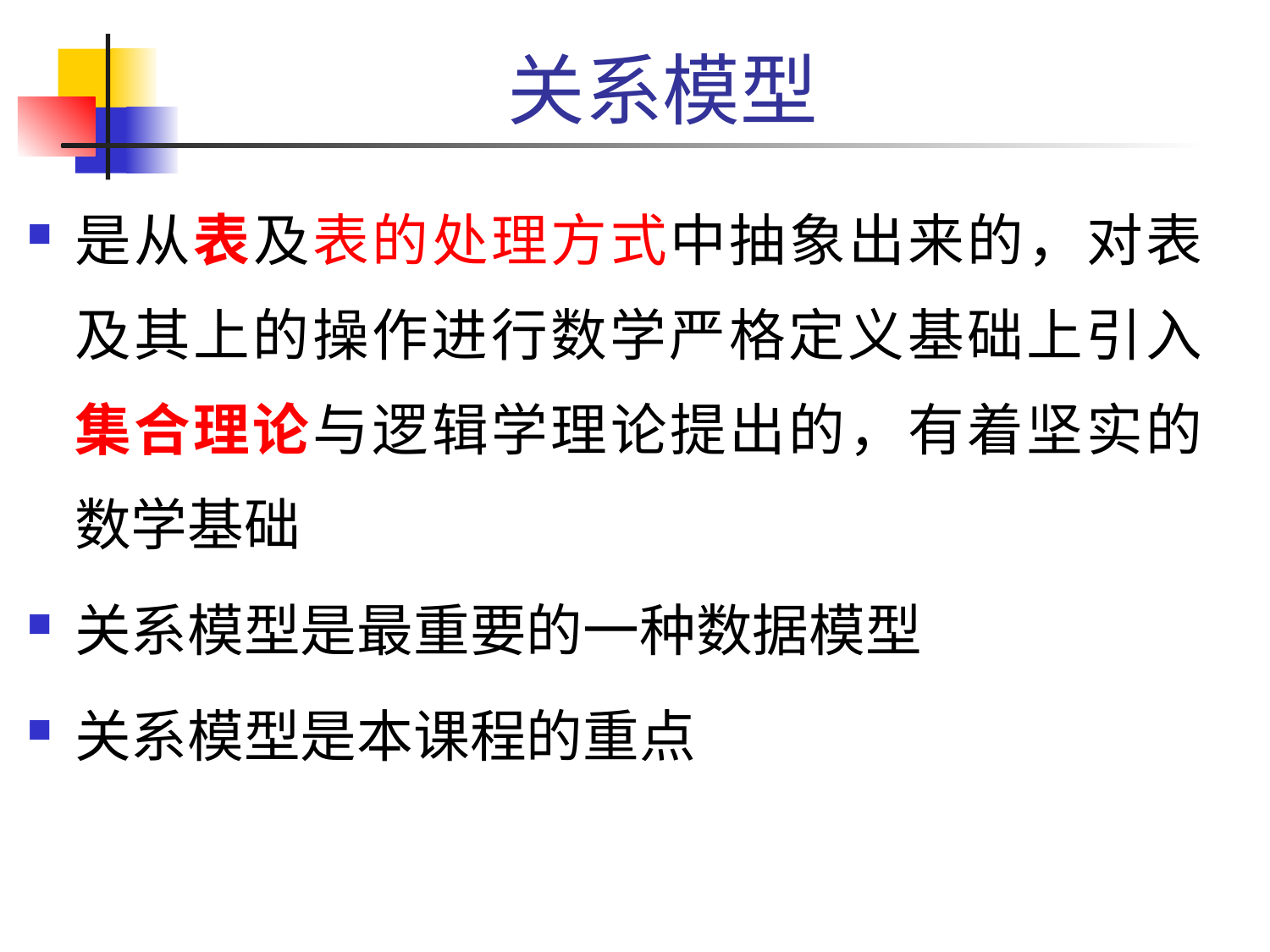

# 关系模型
是从表及表的处理方式中抽象出来的，对表及其上的操作进行数学严格定义基础上引入集合理论与逻辑学理论提出的，有着坚实的数学基础
关系模型是最重要的一种数据模型
关系模型是本课程的重点